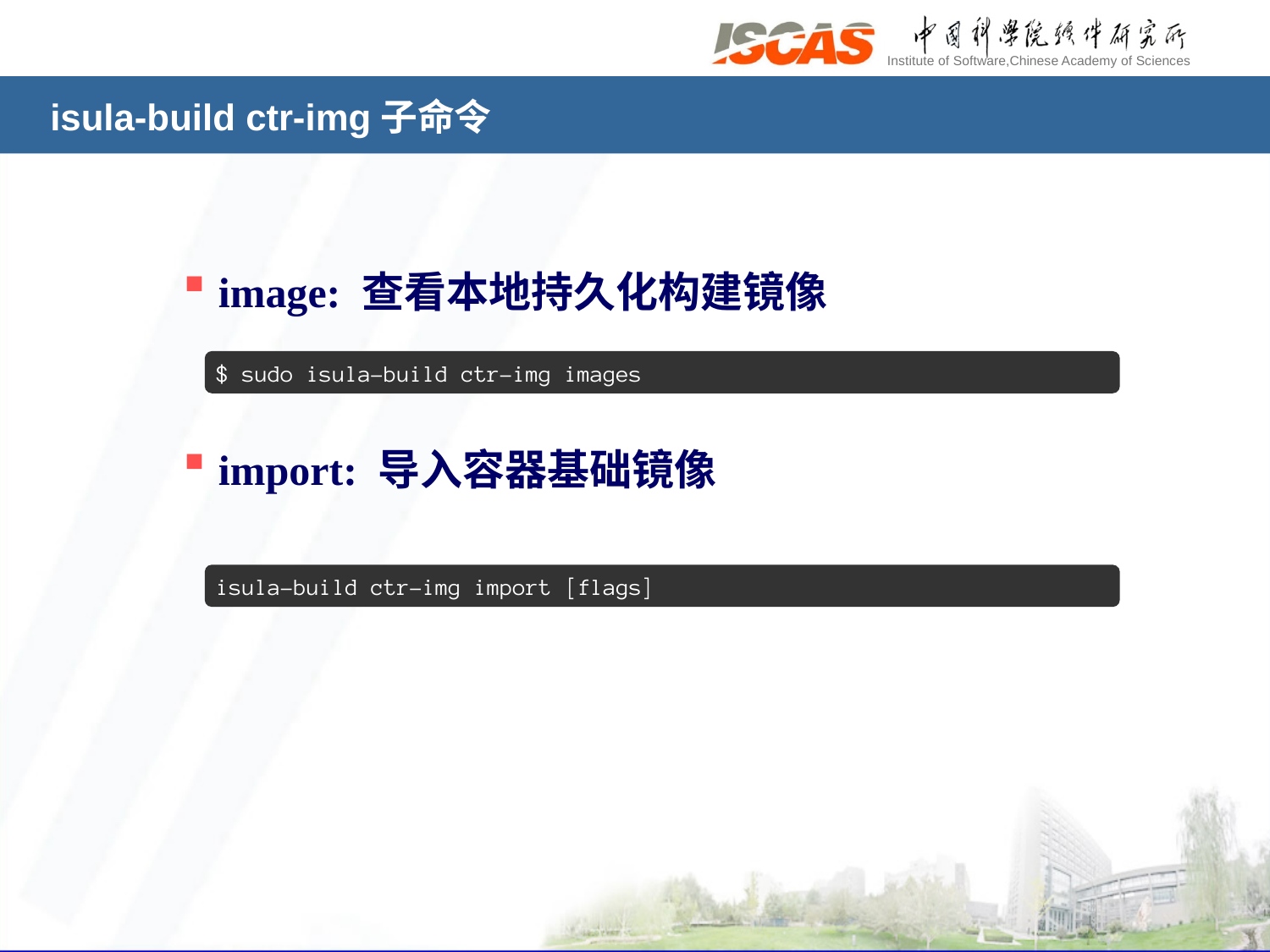

# isula-build ctr-img子命令
image: 查看本地持久化构建镜像

import: 导入容器基础镜像

$ sudo isula-build ctr-img images
isula-build ctr-img import [flags]